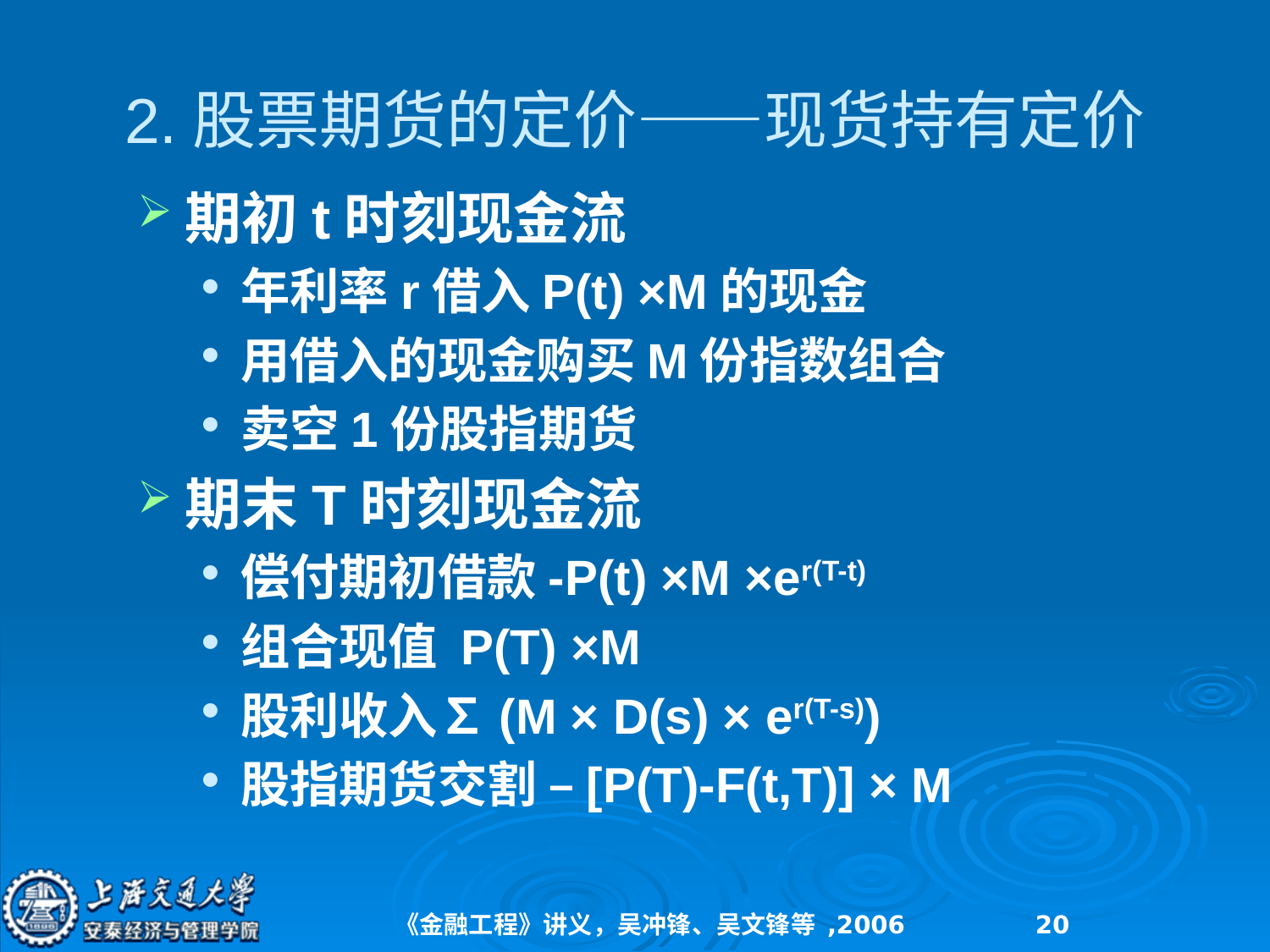

# 2.股票期货的定价——现货持有定价
期初t时刻现金流
年利率r借入P(t) ×M的现金
用借入的现金购买M份指数组合
卖空1份股指期货
期末T时刻现金流
偿付期初借款-P(t) ×M ×er(T-t)
组合现值 P(T) ×M
股利收入∑(M × D(s) × er(T-s))
股指期货交割 –[P(T)-F(t,T)] × M